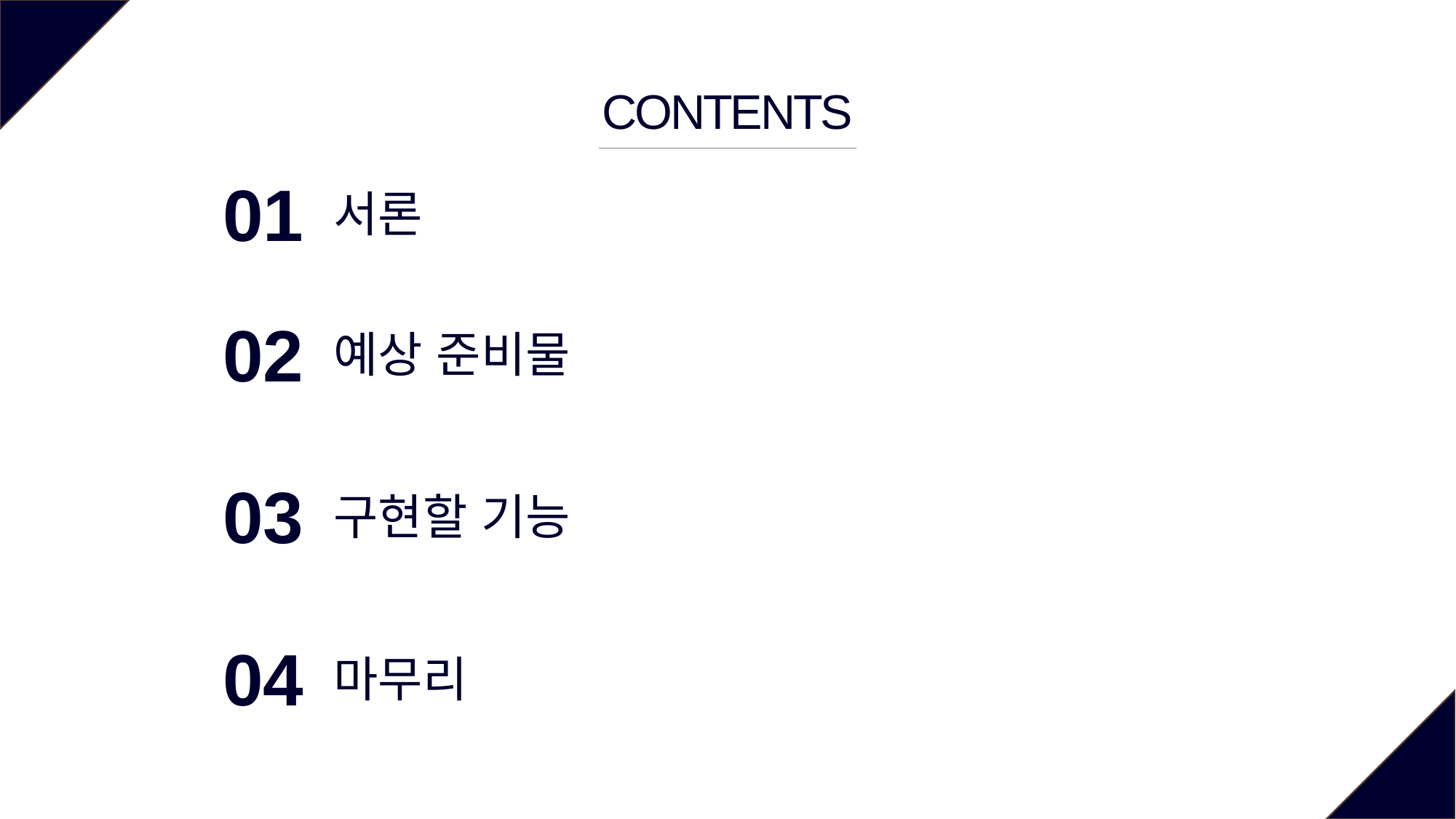

CONTENTS
01
서론
02
예상 준비물
03
구현할 기능
04
마무리